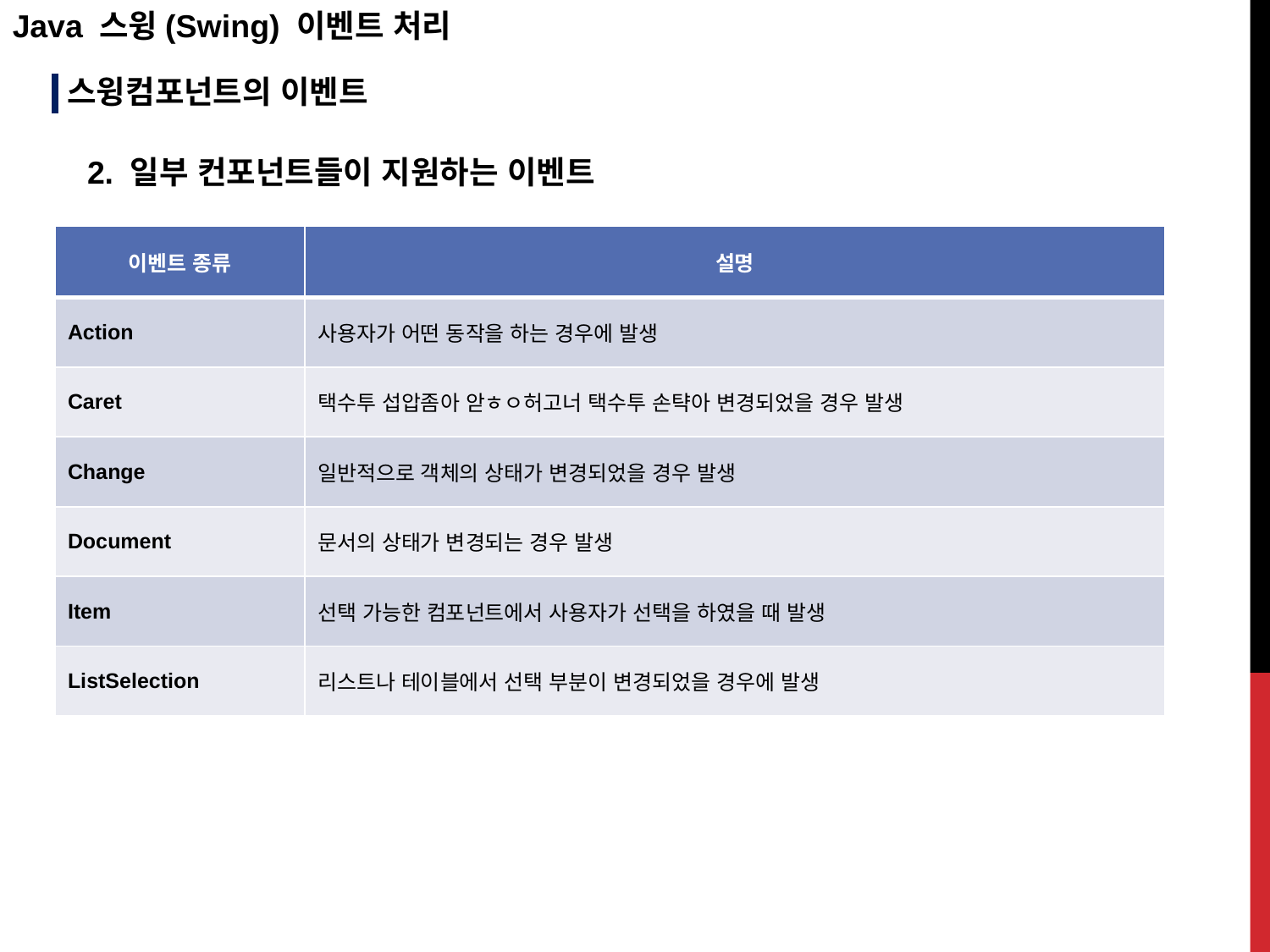

Java 스윙(Swing) 이벤트 처리
스윙컴포넌트의 이벤트
2. 일부 컨포넌트들이 지원하는 이벤트
| 이벤트 종류 | 설명 |
| --- | --- |
| Action | 사용자가 어떤 동작을 하는 경우에 발생 |
| Caret | 택수투 섭압좀아 앋ㅎㅇ허고너 택수투 손탹아 변경되었을 경우 발생 |
| Change | 일반적으로 객체의 상태가 변경되었을 경우 발생 |
| Document | 문서의 상태가 변경되는 경우 발생 |
| Item | 선택 가능한 컴포넌트에서 사용자가 선택을 하였을 때 발생 |
| ListSelection | 리스트나 테이블에서 선택 부분이 변경되었을 경우에 발생 |